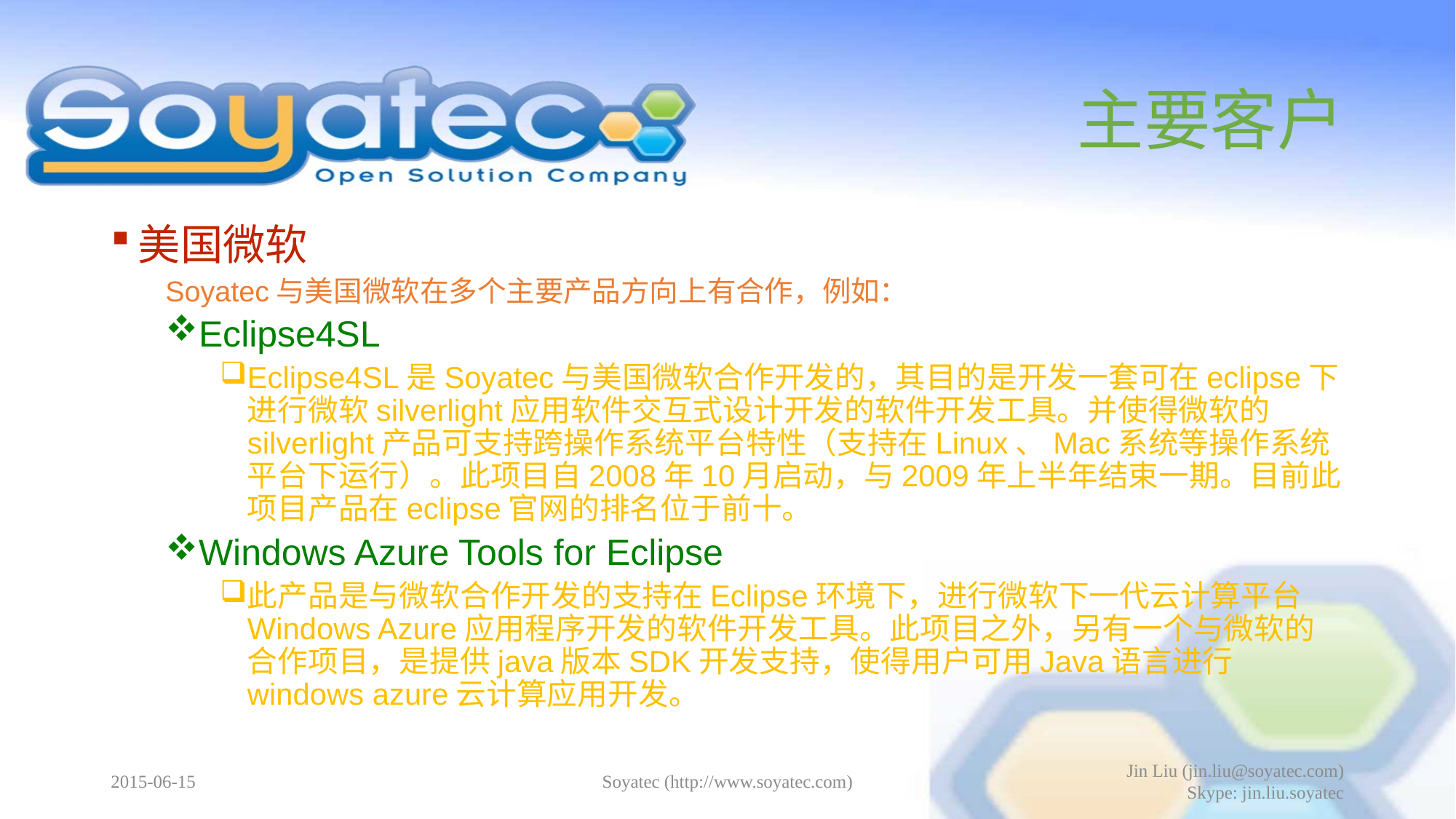

# 主要客户
美国微软
Soyatec与美国微软在多个主要产品方向上有合作，例如：
Eclipse4SL
Eclipse4SL是Soyatec与美国微软合作开发的，其目的是开发一套可在eclipse下进行微软silverlight应用软件交互式设计开发的软件开发工具。并使得微软的silverlight产品可支持跨操作系统平台特性（支持在Linux、Mac系统等操作系统平台下运行）。此项目自2008年10月启动，与2009年上半年结束一期。目前此项目产品在eclipse官网的排名位于前十。
Windows Azure Tools for Eclipse
此产品是与微软合作开发的支持在Eclipse环境下，进行微软下一代云计算平台Windows Azure应用程序开发的软件开发工具。此项目之外，另有一个与微软的合作项目，是提供java版本SDK开发支持，使得用户可用Java语言进行windows azure云计算应用开发。

2015-06-15
Soyatec (http://www.soyatec.com)
Jin Liu (jin.liu@soyatec.com)
Skype: jin.liu.soyatec